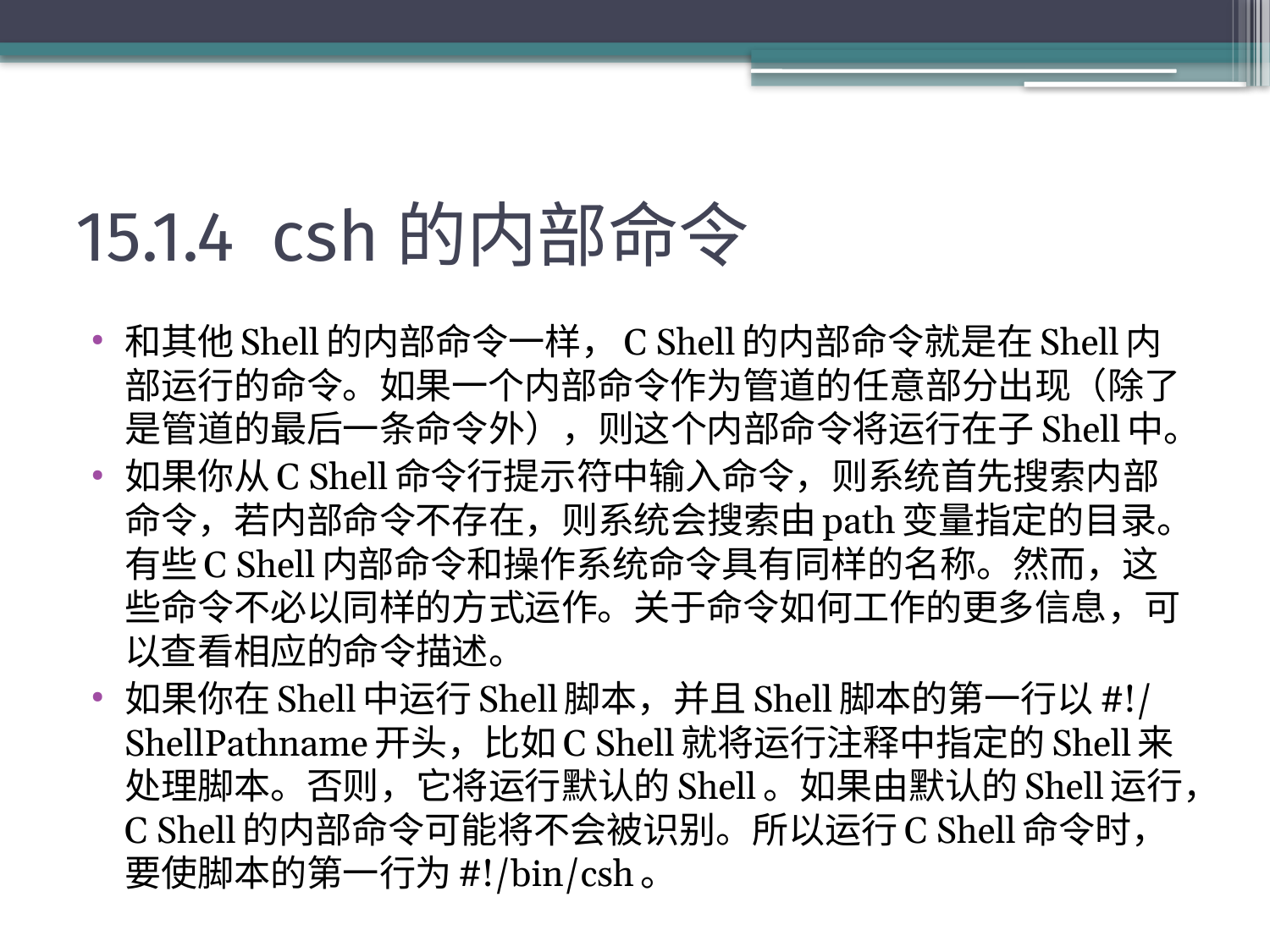

# 15.1.4  csh的内部命令
和其他Shell的内部命令一样，C Shell的内部命令就是在Shell内部运行的命令。如果一个内部命令作为管道的任意部分出现（除了是管道的最后一条命令外），则这个内部命令将运行在子Shell中。
如果你从C Shell命令行提示符中输入命令，则系统首先搜索内部命令，若内部命令不存在，则系统会搜索由path变量指定的目录。有些C Shell内部命令和操作系统命令具有同样的名称。然而，这些命令不必以同样的方式运作。关于命令如何工作的更多信息，可以查看相应的命令描述。
如果你在Shell中运行Shell脚本，并且Shell脚本的第一行以#!/ShellPathname开头，比如C Shell就将运行注释中指定的Shell来处理脚本。否则，它将运行默认的Shell。如果由默认的Shell运行，C Shell的内部命令可能将不会被识别。所以运行C Shell命令时，要使脚本的第一行为#!/bin/csh。